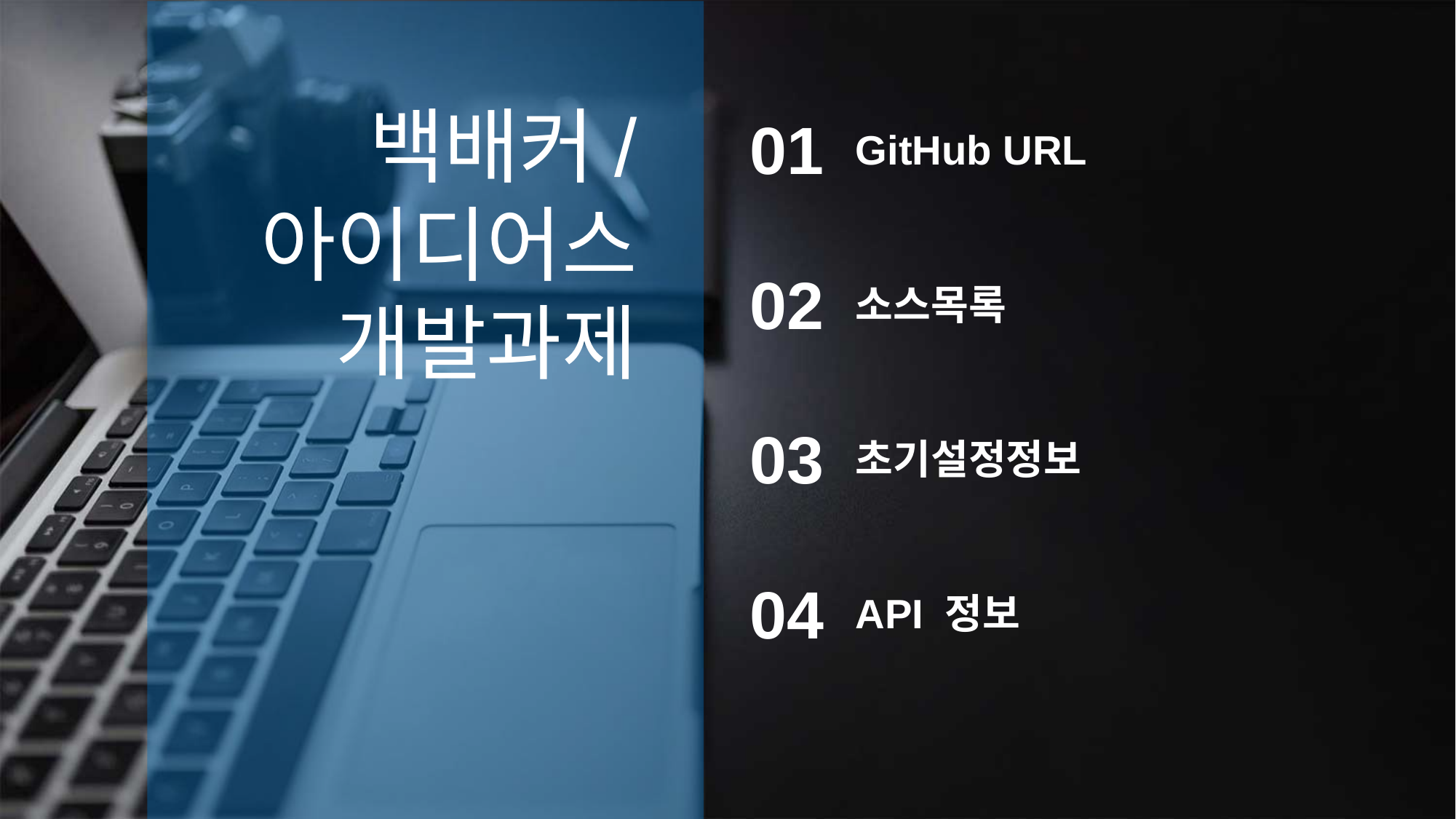

백배커/
아이디어스 개발과제
01
GitHub URL
02
소스목록
03
초기설정정보
04
API 정보